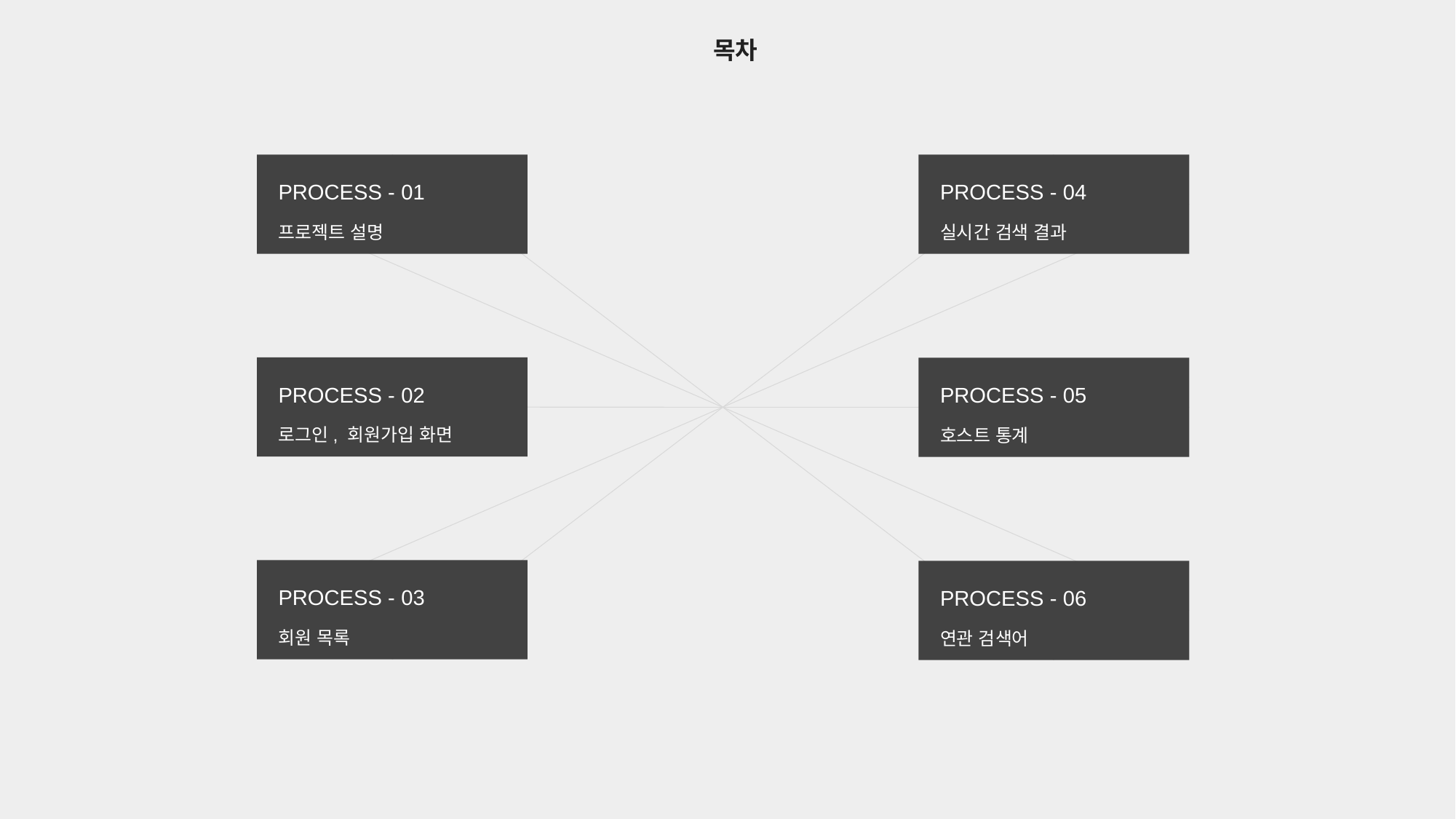

목차
PROCESS - 01

프로젝트 설명
PROCESS - 04

실시간 검색 결과
PROCESS - 02

로그인, 회원가입 화면
PROCESS - 05

호스트 통계
PROCESS - 03

회원 목록
PROCESS - 06

연관 검색어